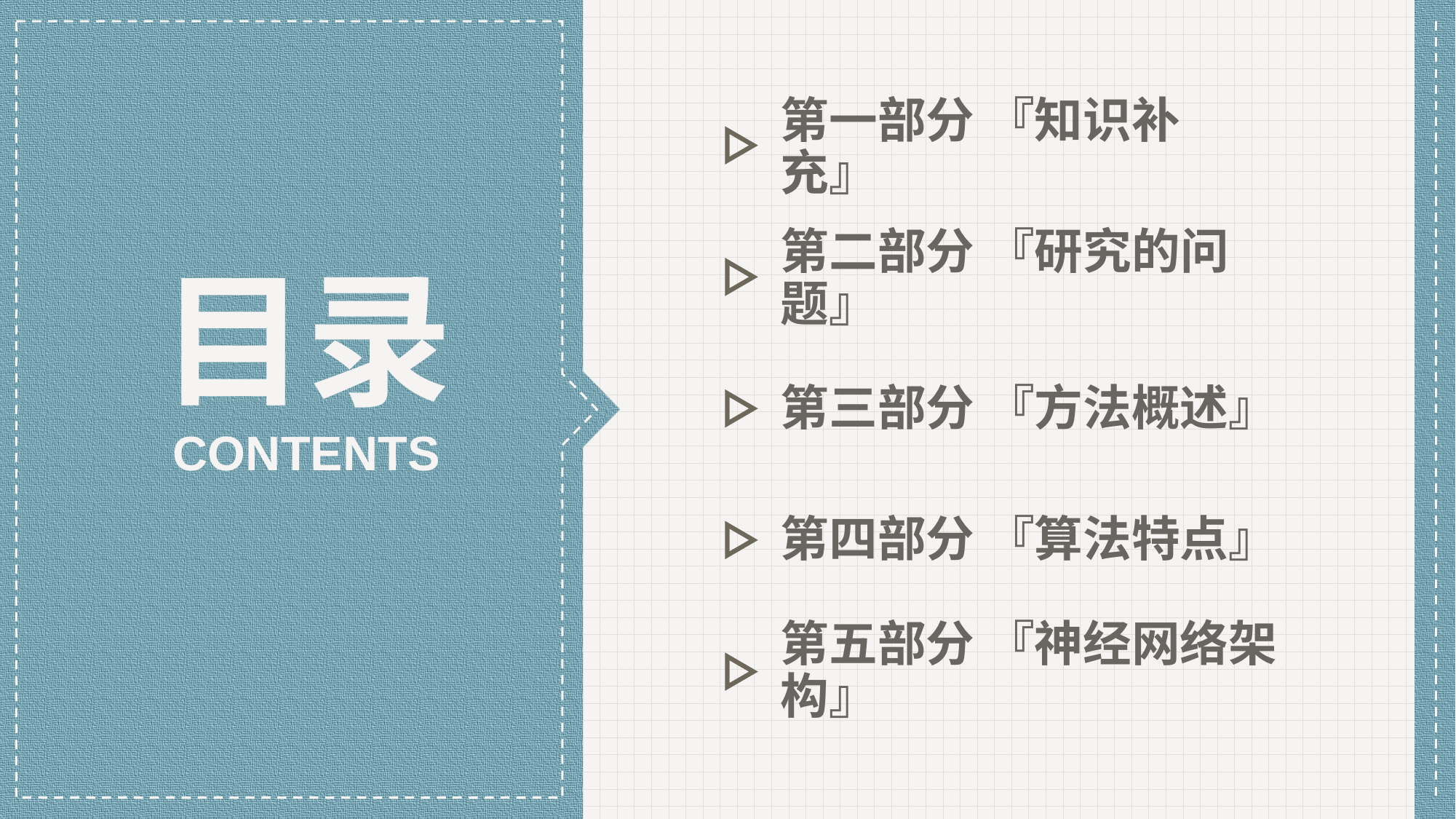

第一部分 『知识补充』

第二部分 『研究的问题』
目录

第三部分 『方法概述』

CONTENTS
第四部分 『算法特点』

第五部分 『神经网络架构』